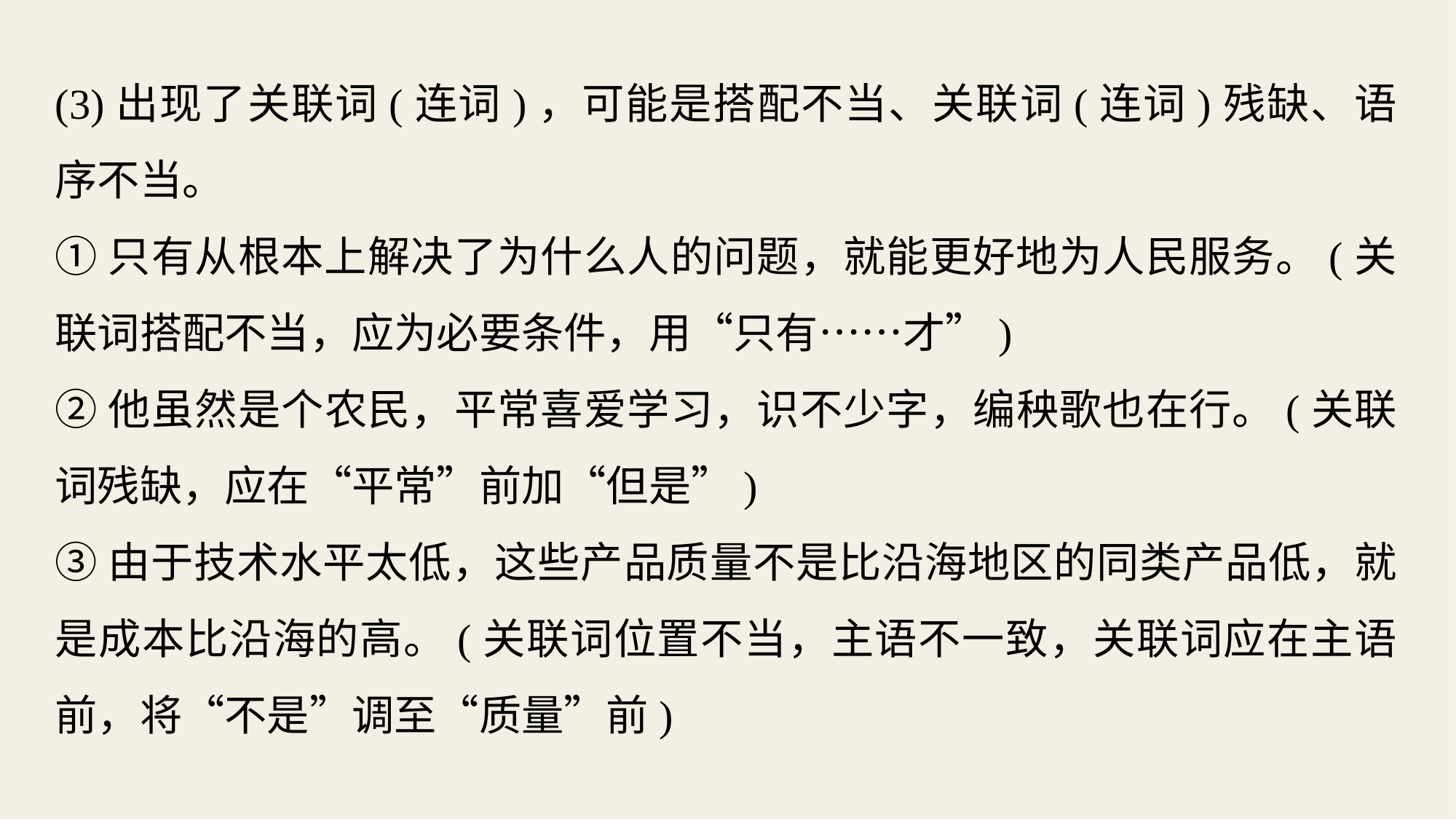

(3)出现了关联词(连词)，可能是搭配不当、关联词(连词)残缺、语序不当。
①只有从根本上解决了为什么人的问题，就能更好地为人民服务。(关联词搭配不当，应为必要条件，用“只有……才”)
②他虽然是个农民，平常喜爱学习，识不少字，编秧歌也在行。(关联词残缺，应在“平常”前加“但是”)
③由于技术水平太低，这些产品质量不是比沿海地区的同类产品低，就是成本比沿海的高。(关联词位置不当，主语不一致，关联词应在主语前，将“不是”调至“质量”前)